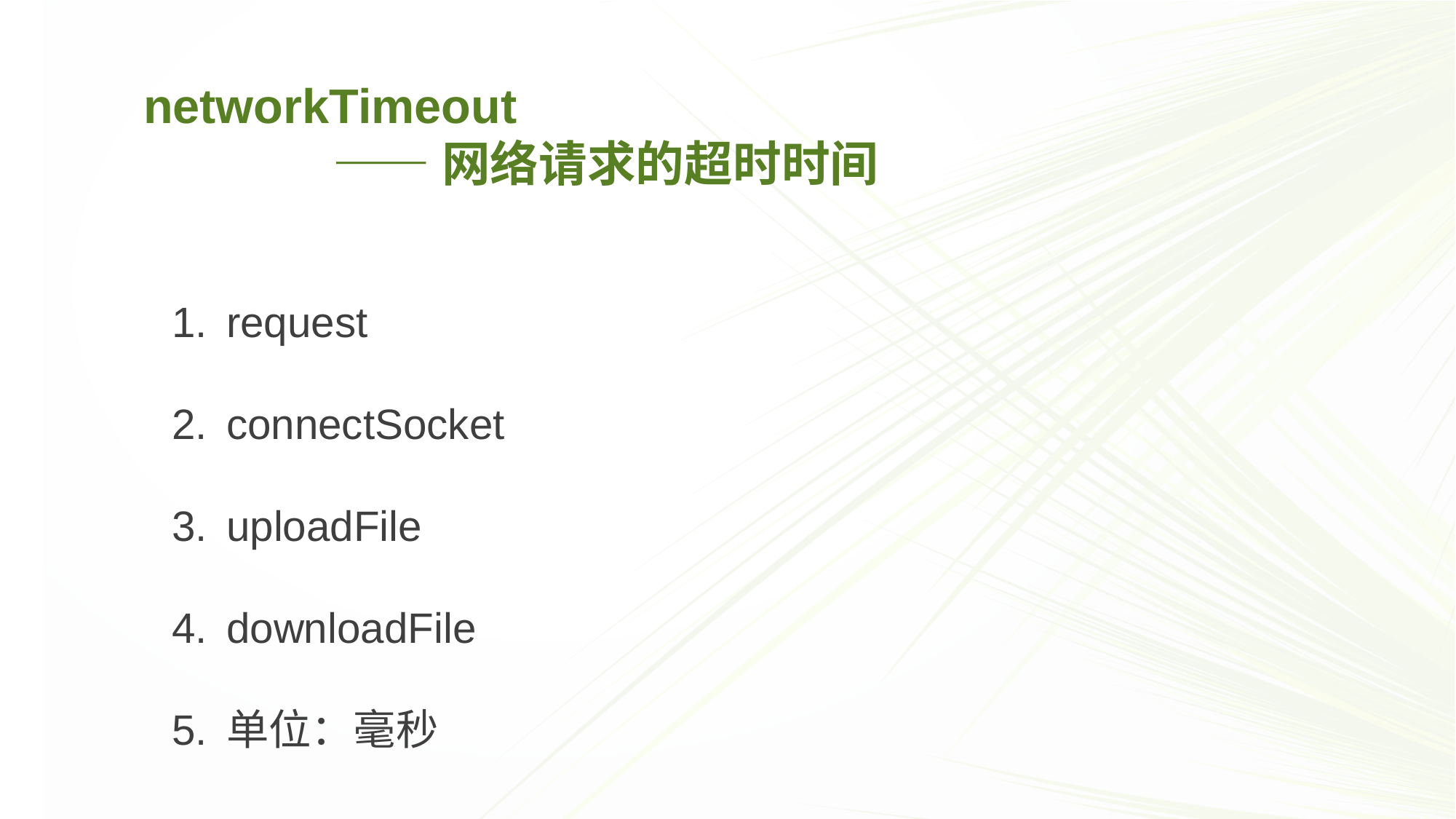

networkTimeout
                    ——网络请求的超时时间

request
connectSocket
uploadFile
downloadFile
单位：毫秒